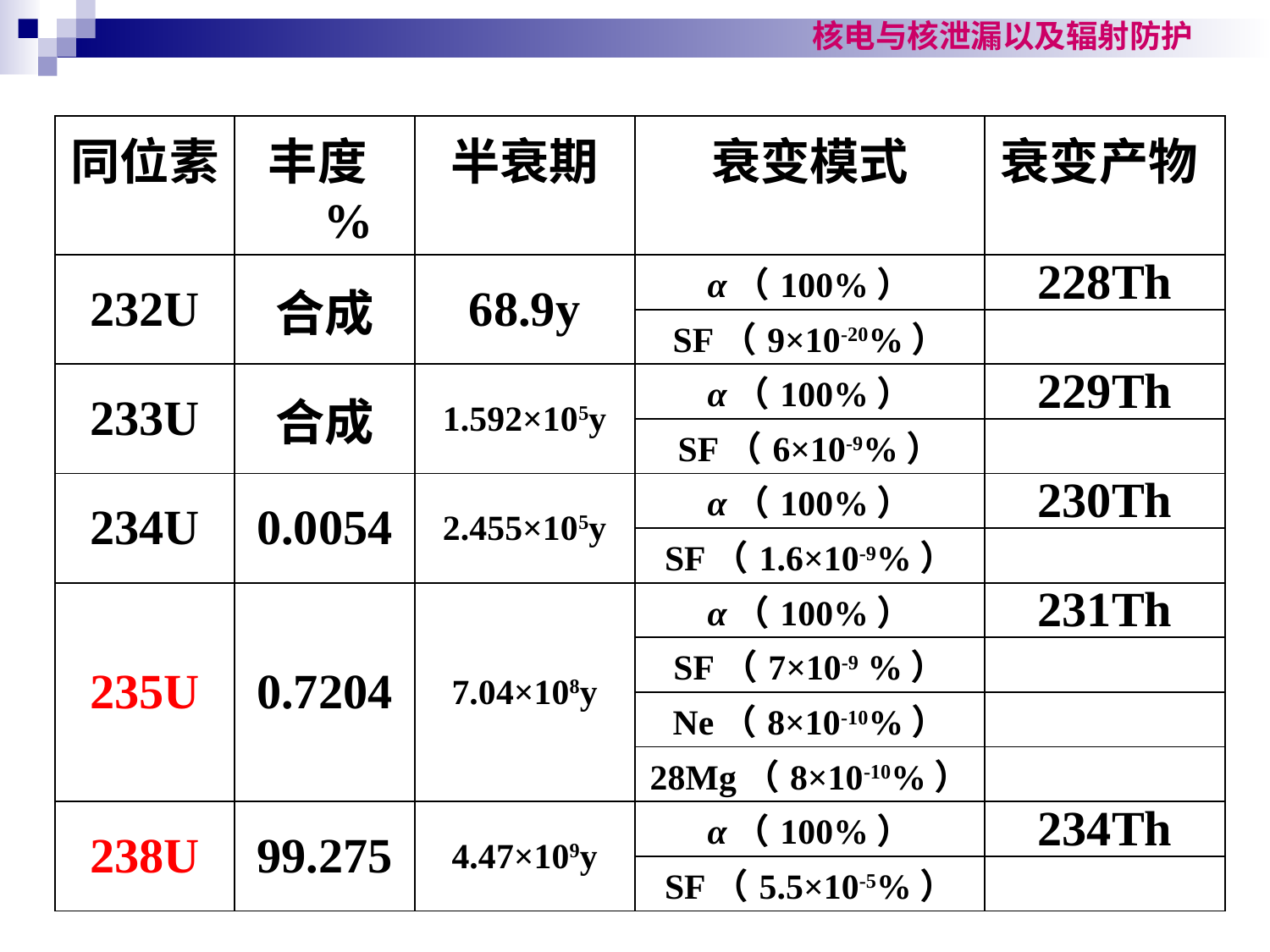

| 同位素 | 丰度% | 半衰期 | 衰变模式 | 衰变产物 |
| --- | --- | --- | --- | --- |
| 232U | 合成 | 68.9y | α（100%） | 228Th |
|  |  |  | SF（9×10-20%） |  |
| 233U | 合成 | 1.592×105y | α（100%） | 229Th |
|  |  |  | SF（6×10-9%） |  |
| 234U | 0.0054 | 2.455×105y | α（100%） | 230Th |
|  |  |  | SF（1.6×10-9%） |  |
| 235U | 0.7204 | 7.04×108y | α（100%） | 231Th |
|  |  |  | SF（7×10-9 %） |  |
|  |  |  | Ne（8×10-10%） |  |
|  |  |  | 28Mg（8×10-10%） |  |
| 238U | 99.275 | 4.47×109y | α（100%） | 234Th |
|  |  |  | SF（5.5×10-5%） |  |